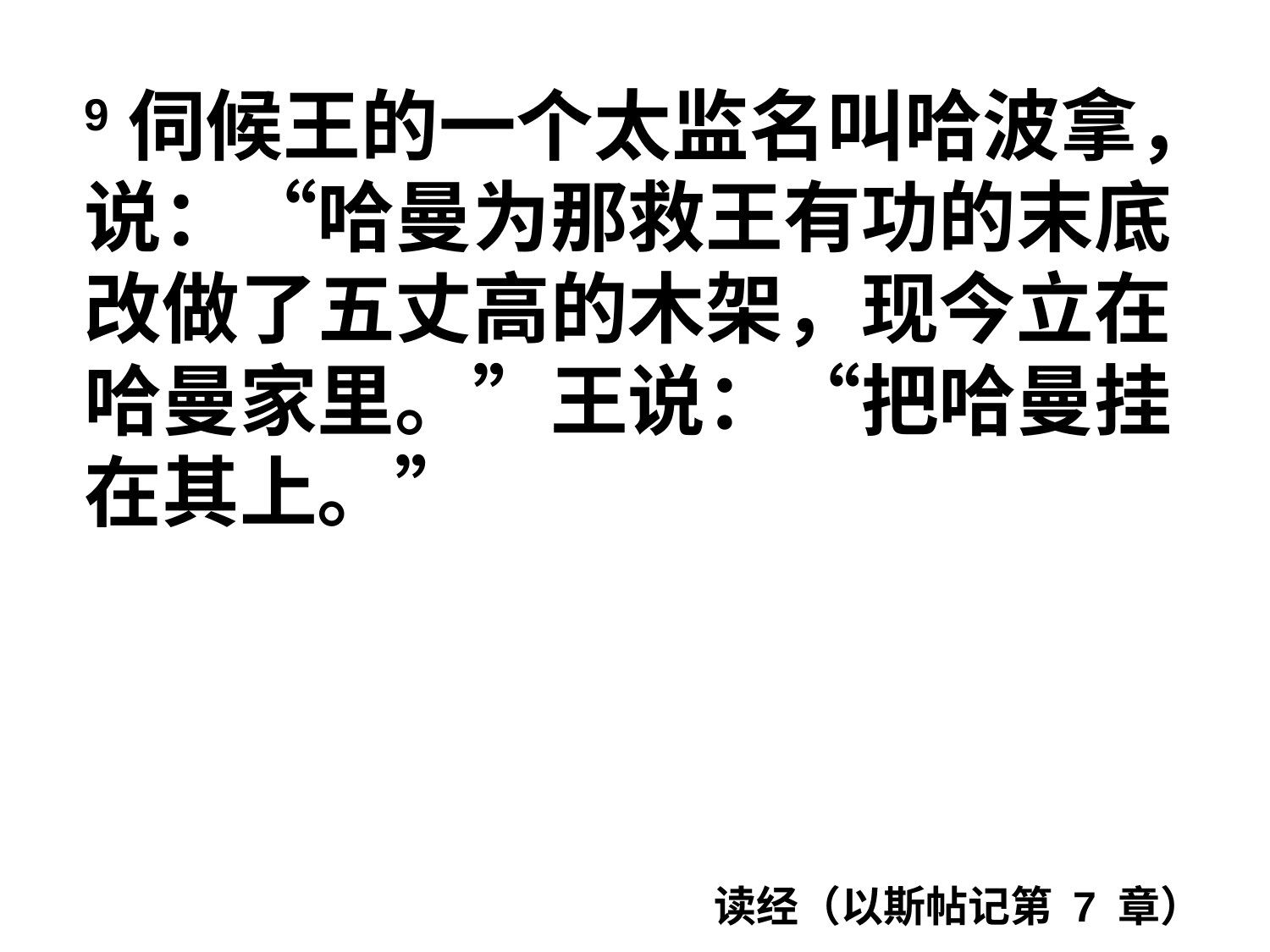

9伺候王的一个太监名叫哈波拿，说：“哈曼为那救王有功的末底改做了五丈高的木架，现今立在哈曼家里。”王说：“把哈曼挂在其上。”
读经（以斯帖记第 7 章）